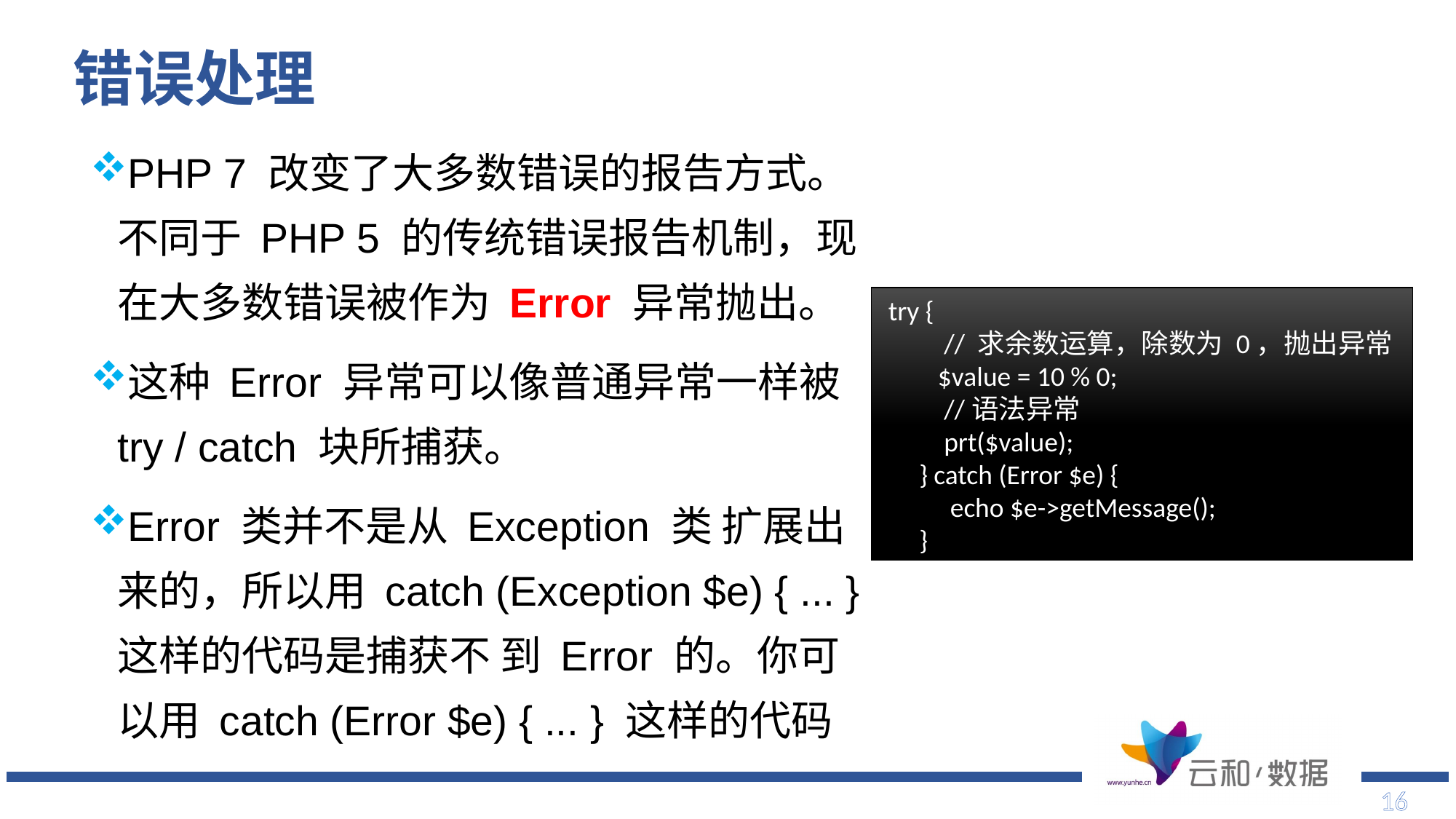

# 错误处理
PHP 7 改变了大多数错误的报告方式。不同于 PHP 5 的传统错误报告机制，现在大多数错误被作为 Error 异常抛出。
这种 Error 异常可以像普通异常一样被 try / catch 块所捕获。
Error 类并不是从 Exception 类 扩展出来的，所以用 catch (Exception $e) { ... } 这样的代码是捕获不 到 Error 的。你可以用 catch (Error $e) { ... } 这样的代码
 try {
          // 求余数运算，除数为 0，抛出异常
         $value = 10 % 0;
          //语法异常
          prt($value);
      } catch (Error $e) {
           echo $e->getMessage();
      }